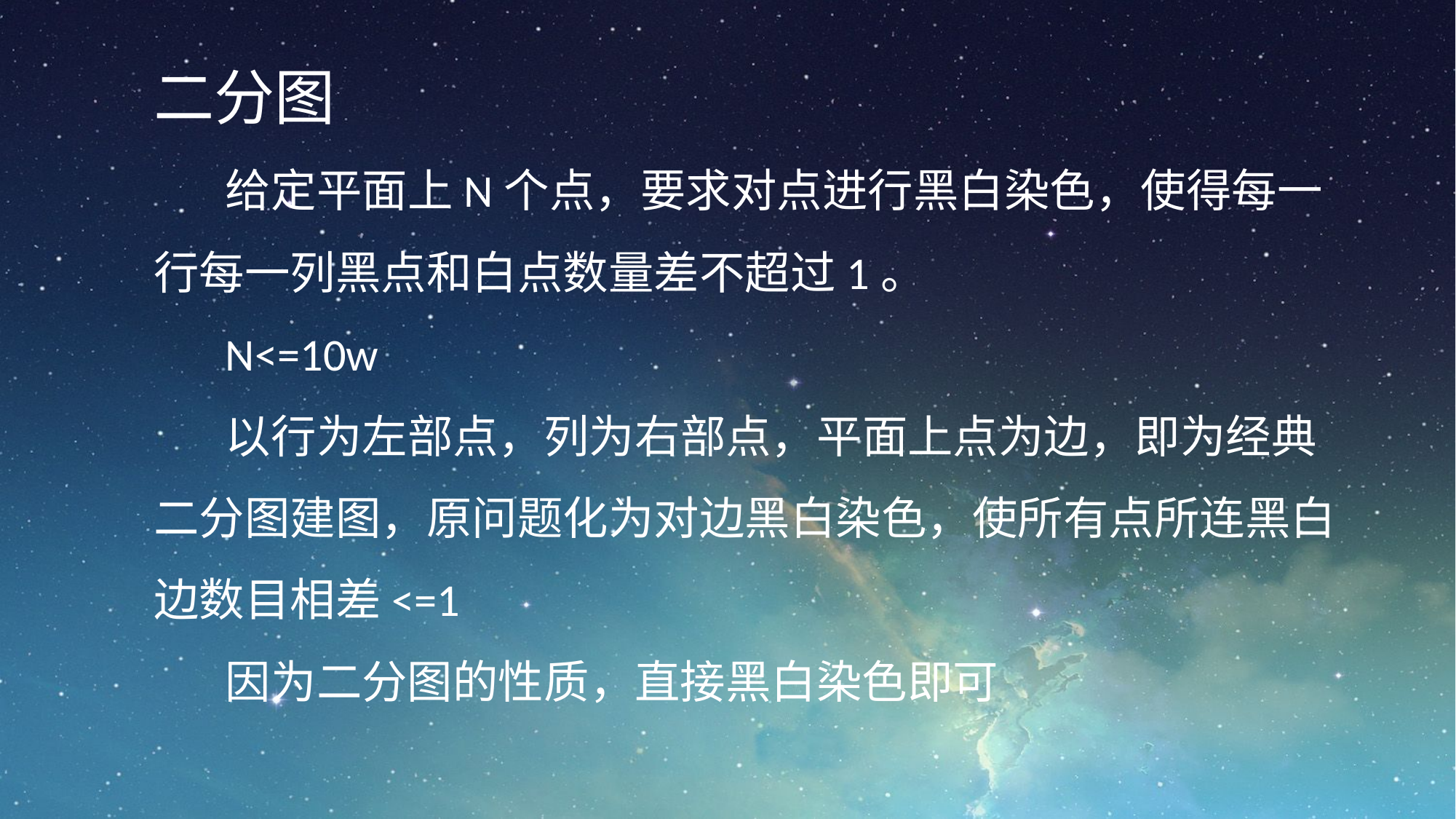

二分图
给定平面上N个点，要求对点进行黑白染色，使得每一行每一列黑点和白点数量差不超过1。
N<=10w
以行为左部点，列为右部点，平面上点为边，即为经典二分图建图，原问题化为对边黑白染色，使所有点所连黑白边数目相差<=1
因为二分图的性质，直接黑白染色即可